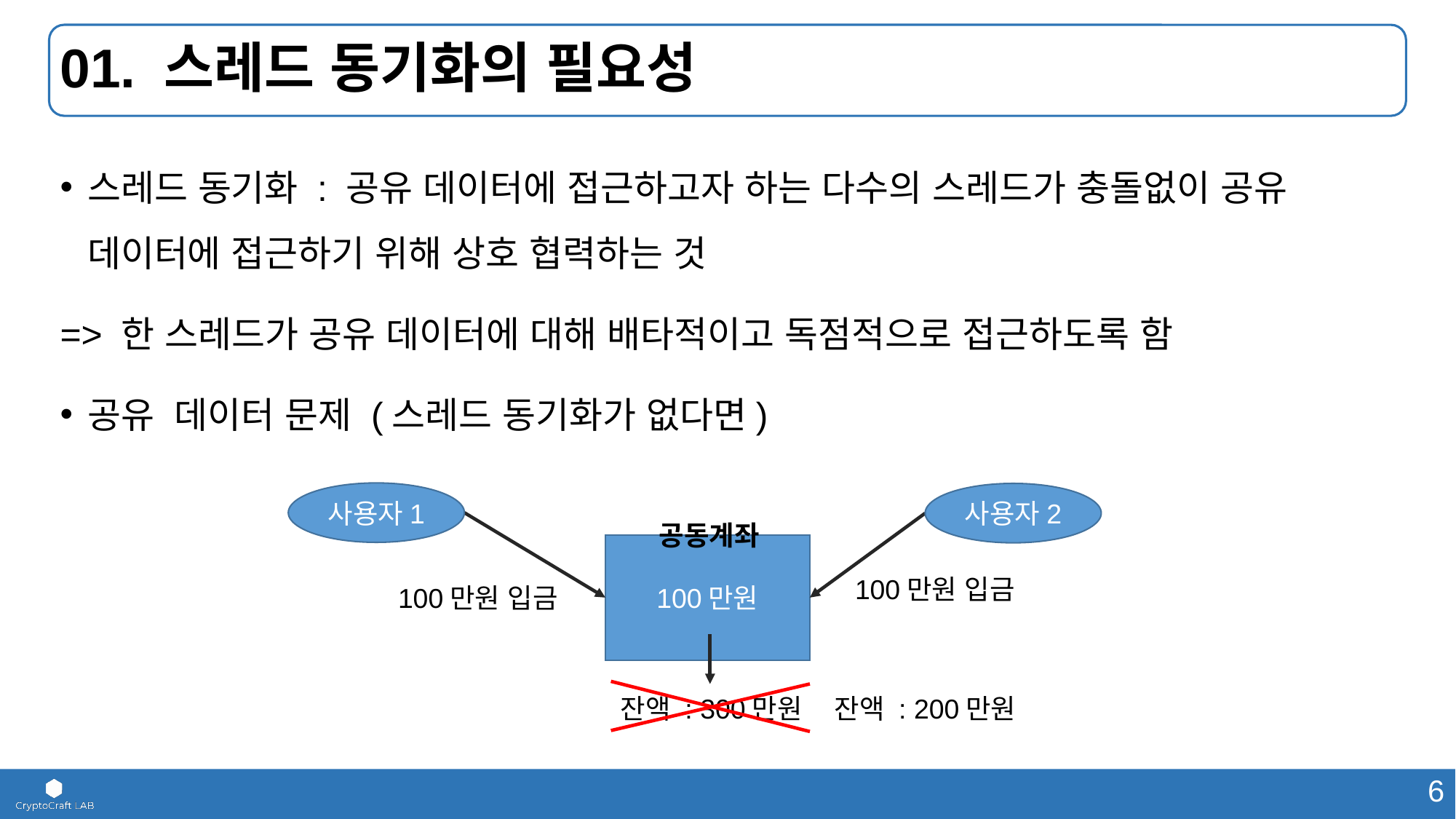

# 01. 스레드 동기화의 필요성
스레드 동기화 : 공유 데이터에 접근하고자 하는 다수의 스레드가 충돌없이 공유 데이터에 접근하기 위해 상호 협력하는 것
=> 한 스레드가 공유 데이터에 대해 배타적이고 독점적으로 접근하도록 함
공유  데이터 문제 (스레드 동기화가 없다면)
사용자1
사용자2
공동계좌
100만원
100만원 입금
100만원 입금
잔액 : 300만원
잔액 : 200만원